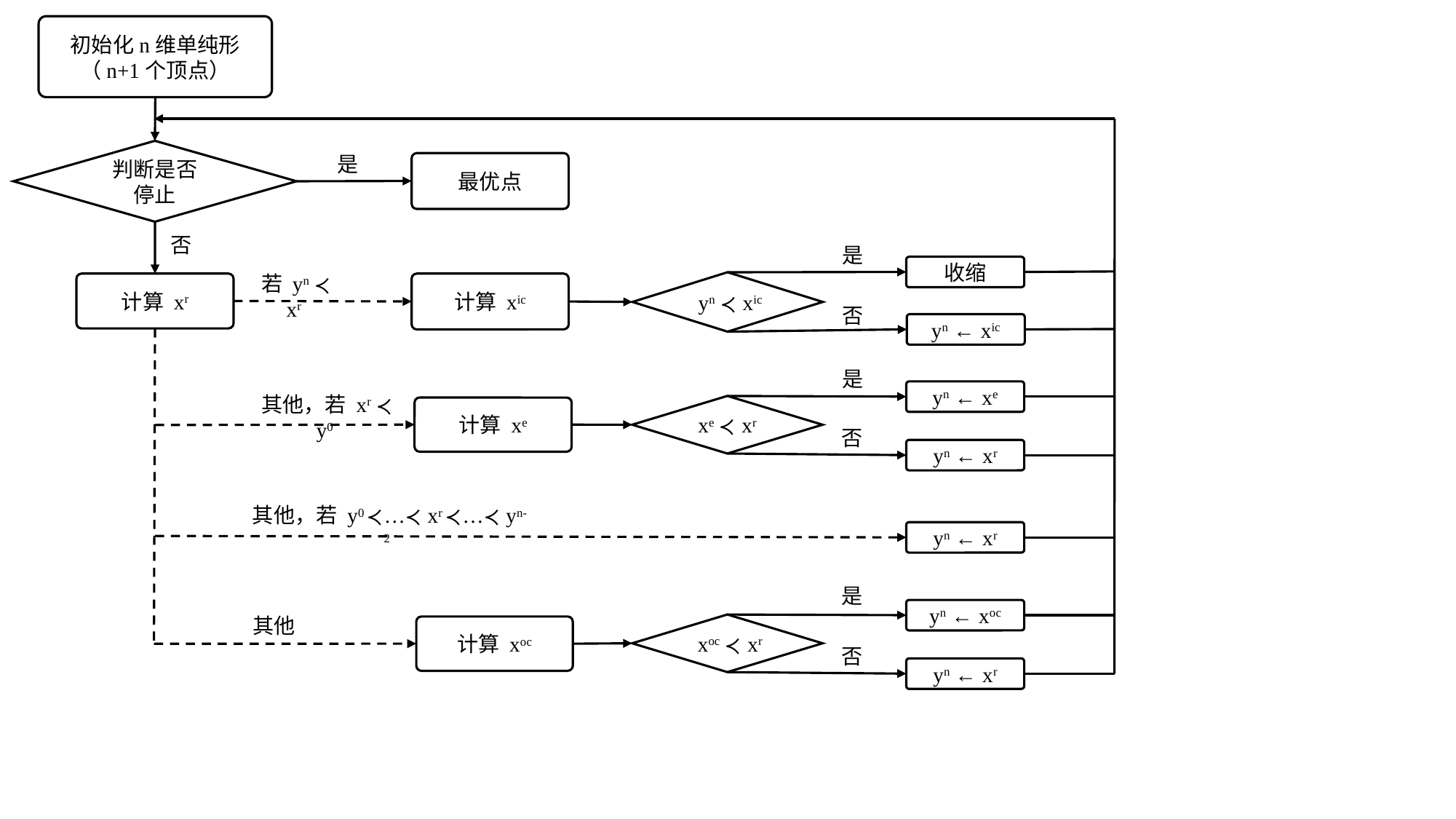

初始化n维单纯形（n+1个顶点）
判断是否
停止
是
最优点
否
是
收缩
若 yn ≺ xr
 yn ≺ xic
计算 xr
计算 xic
否
yn ← xic
是
yn ← xe
其他，若 xr ≺ y0
 xe ≺ xr
计算 xe
否
yn ← xr
其他，若 y0 ≺…≺ xr ≺…≺ yn-2
yn ← xr
是
yn ← xoc
其他
 xoc ≺ xr
计算 xoc
否
yn ← xr